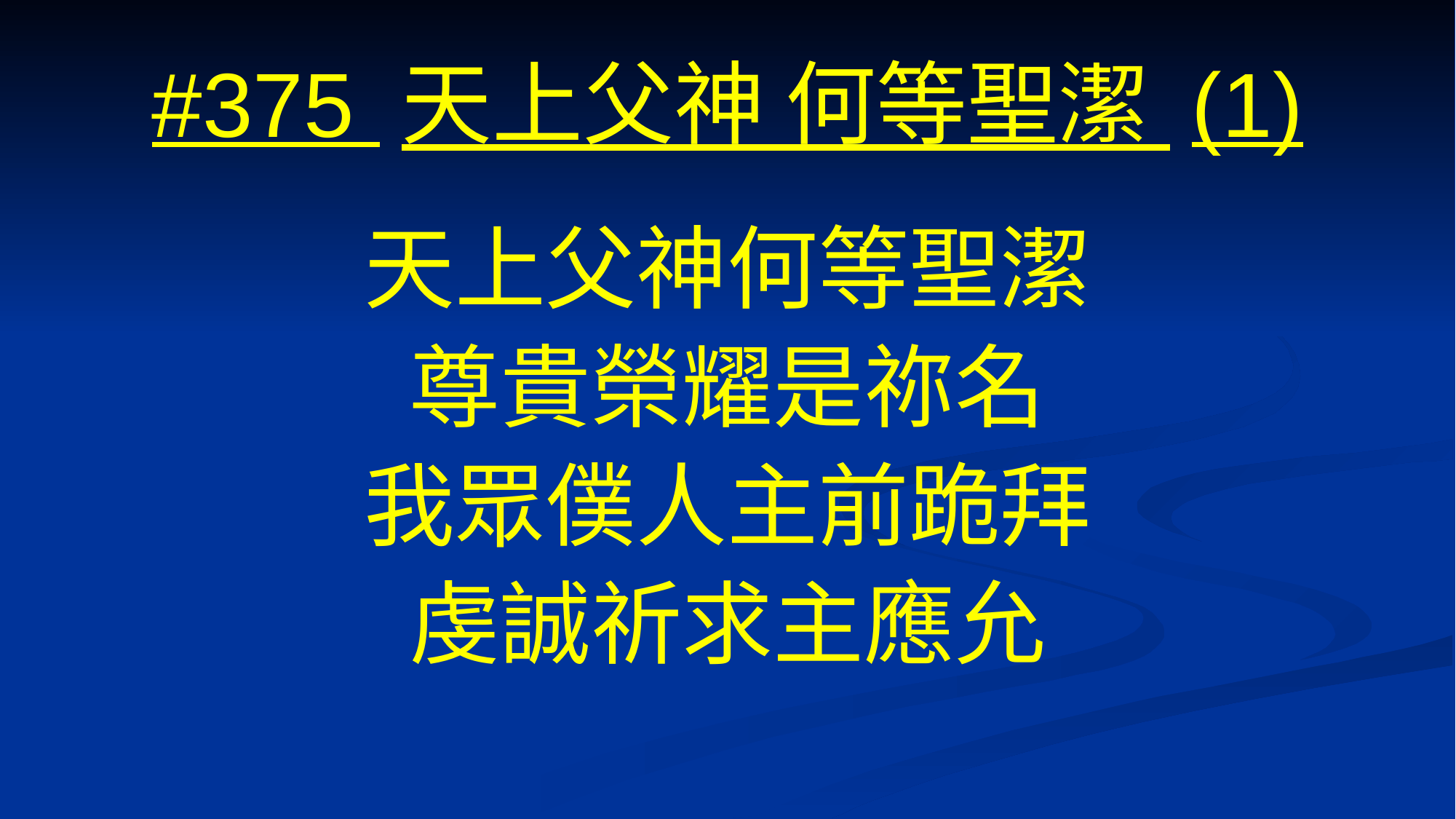

# #375 天上父神 何等聖潔 (1)
天上父神何等聖潔
尊貴榮耀是祢名
我眾僕人主前跪拜
虔誠祈求主應允